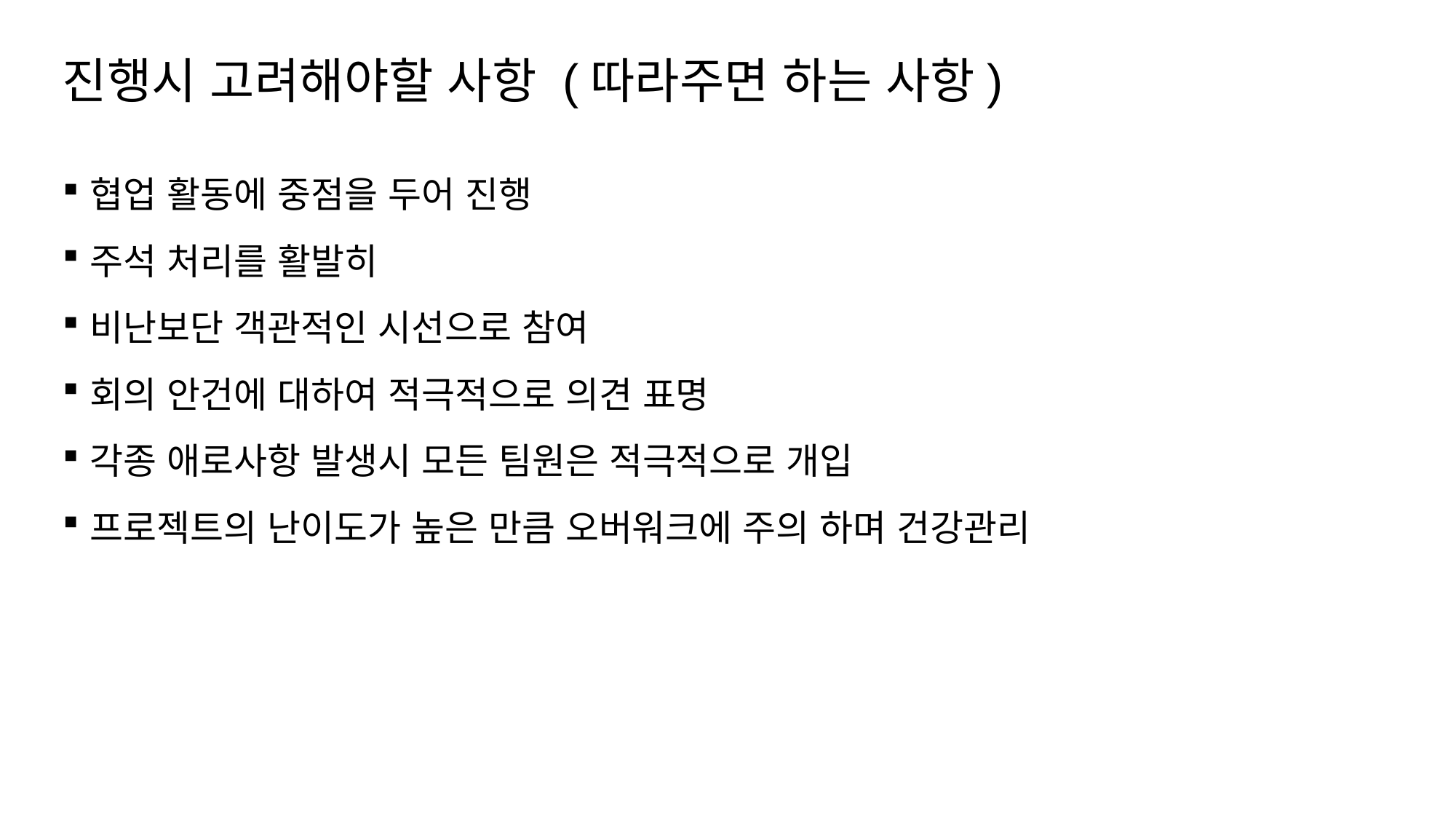

# 진행시 고려해야할 사항 (따라주면 하는 사항)
협업 활동에 중점을 두어 진행
주석 처리를 활발히
비난보단 객관적인 시선으로 참여
회의 안건에 대하여 적극적으로 의견 표명
각종 애로사항 발생시 모든 팀원은 적극적으로 개입
프로젝트의 난이도가 높은 만큼 오버워크에 주의 하며 건강관리